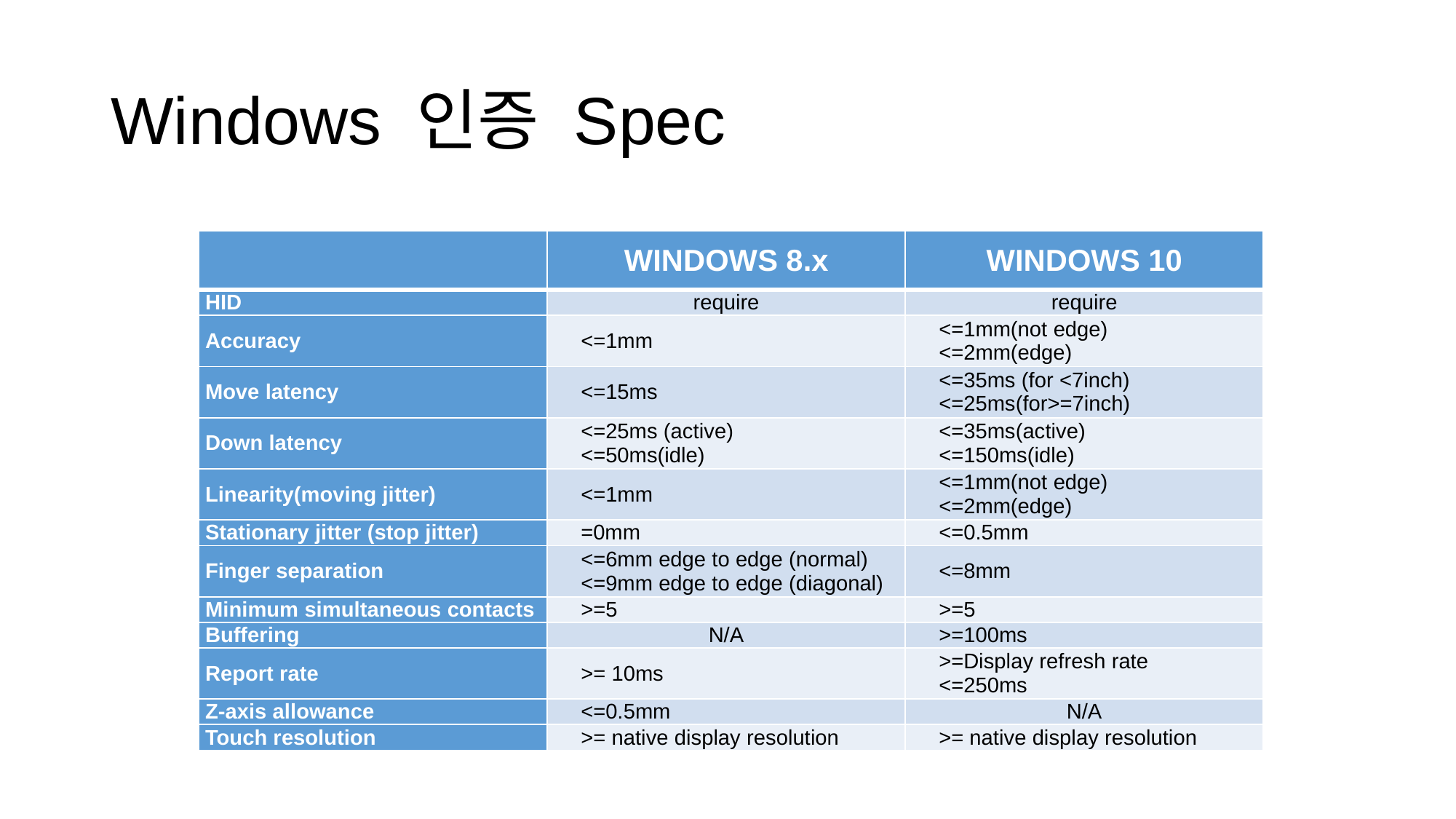

# Windows 인증 Spec
|  | WINDOWS 8.x | WINDOWS 10 |
| --- | --- | --- |
| HID | require | require |
| Accuracy | <=1mm | <=1mm(not edge) <=2mm(edge) |
| Move latency | <=15ms | <=35ms (for <7inch) <=25ms(for>=7inch) |
| Down latency | <=25ms (active) <=50ms(idle) | <=35ms(active) <=150ms(idle) |
| Linearity(moving jitter) | <=1mm | <=1mm(not edge) <=2mm(edge) |
| Stationary jitter (stop jitter) | =0mm | <=0.5mm |
| Finger separation | <=6mm edge to edge (normal) <=9mm edge to edge (diagonal) | <=8mm |
| Minimum simultaneous contacts | >=5 | >=5 |
| Buffering | N/A | >=100ms |
| Report rate | >= 10ms | >=Display refresh rate <=250ms |
| Z-axis allowance | <=0.5mm | N/A |
| Touch resolution | >= native display resolution | >= native display resolution |